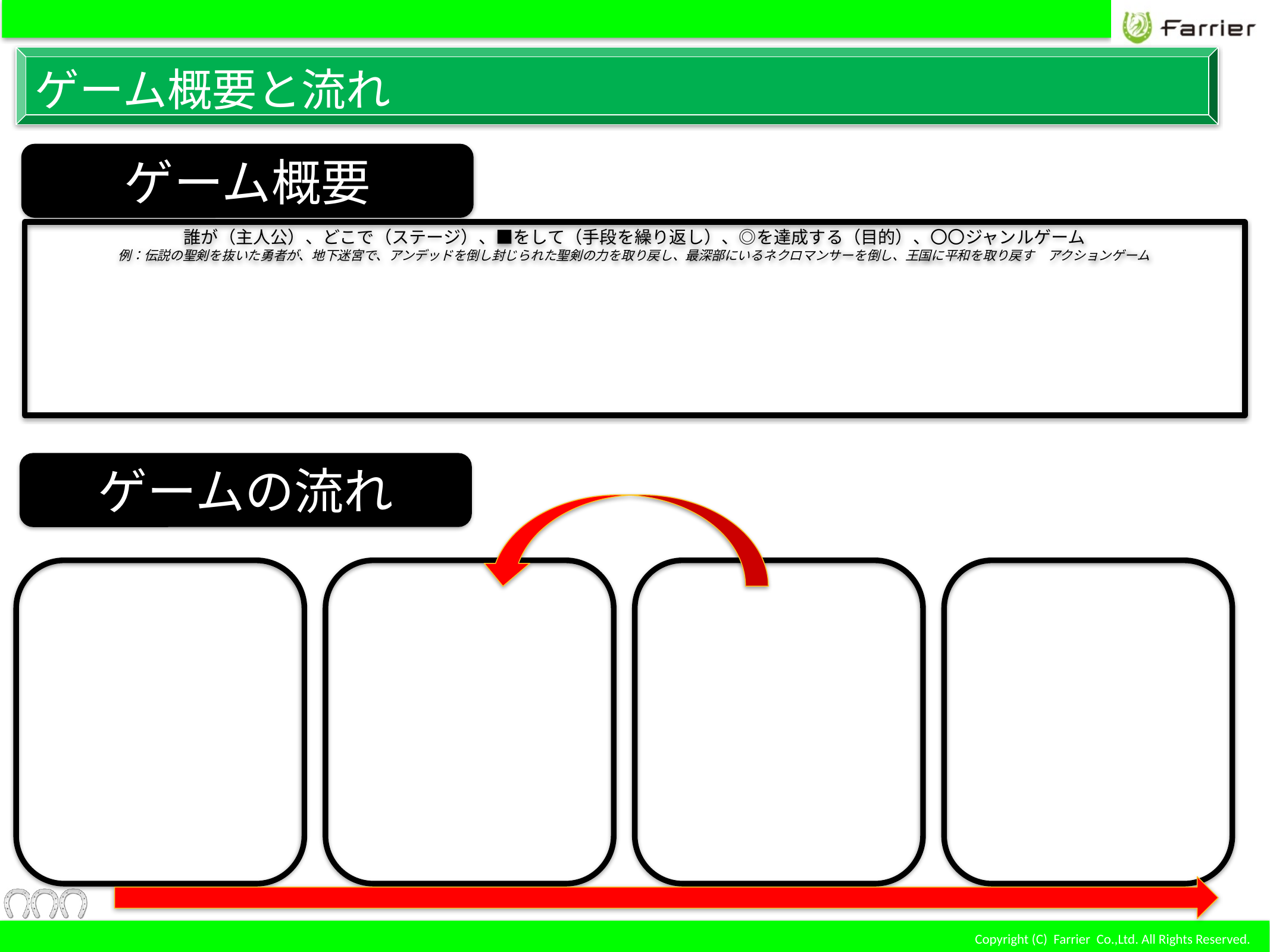

ゲーム概要と流れ
ゲーム概要
誰が（主人公）、どこで（ステージ）、■をして（手段を繰り返し）、◎を達成する（目的）、〇〇ジャンルゲーム
例：伝説の聖剣を抜いた勇者が、地下迷宮で、アンデッドを倒し封じられた聖剣の力を取り戻し、最深部にいるネクロマンサーを倒し、王国に平和を取り戻す　アクションゲーム
ゲームの流れ